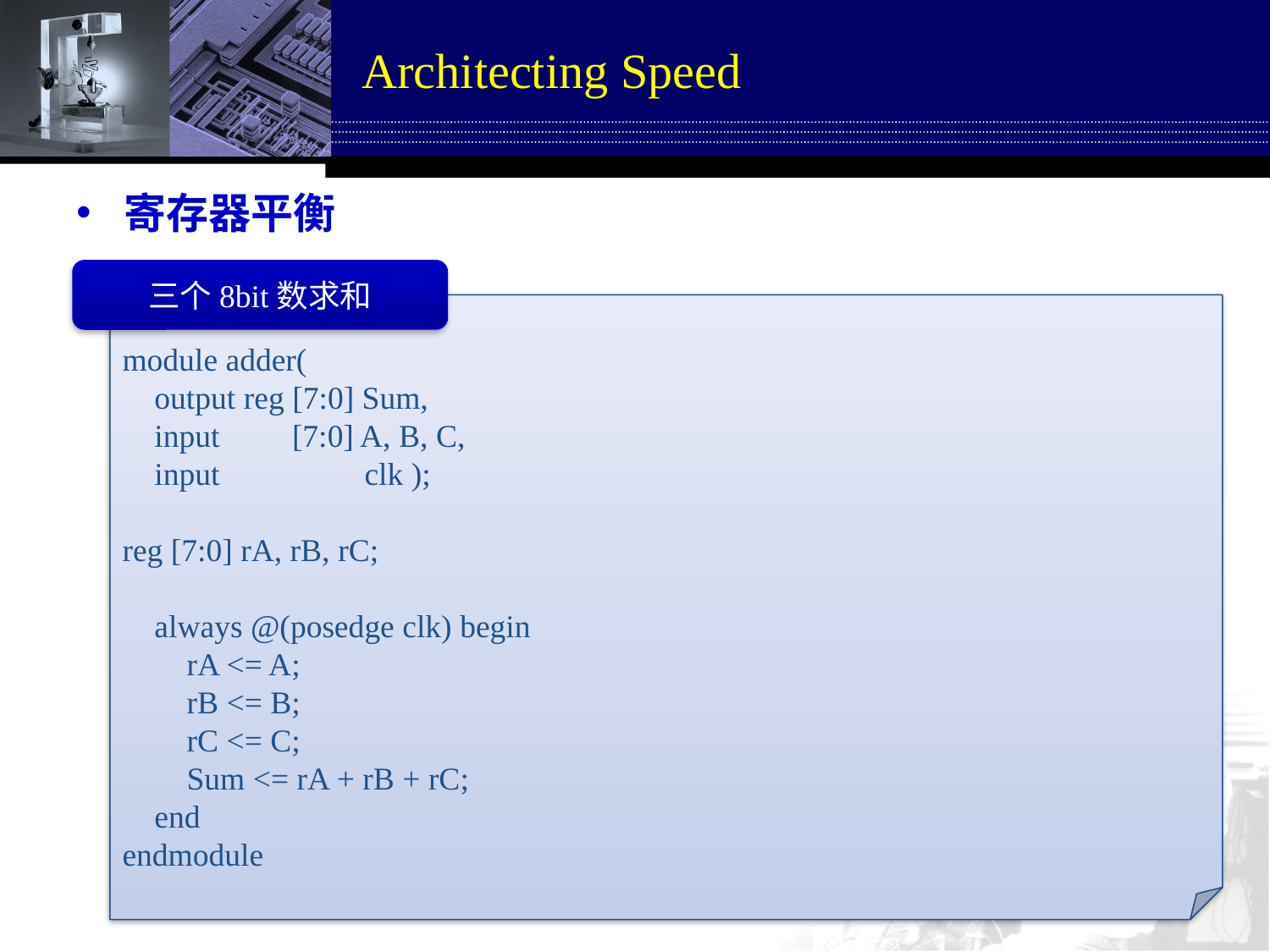

# Architecting Speed
寄存器平衡
三个8bit数求和

module adder(
    output reg [7:0] Sum,
    input         [7:0] A, B, C,
    input                  clk );

reg [7:0] rA, rB, rC;

    always @(posedge clk) begin
        rA <= A;
        rB <= B;
        rC <= C;
        Sum <= rA + rB + rC;
    end
endmodule